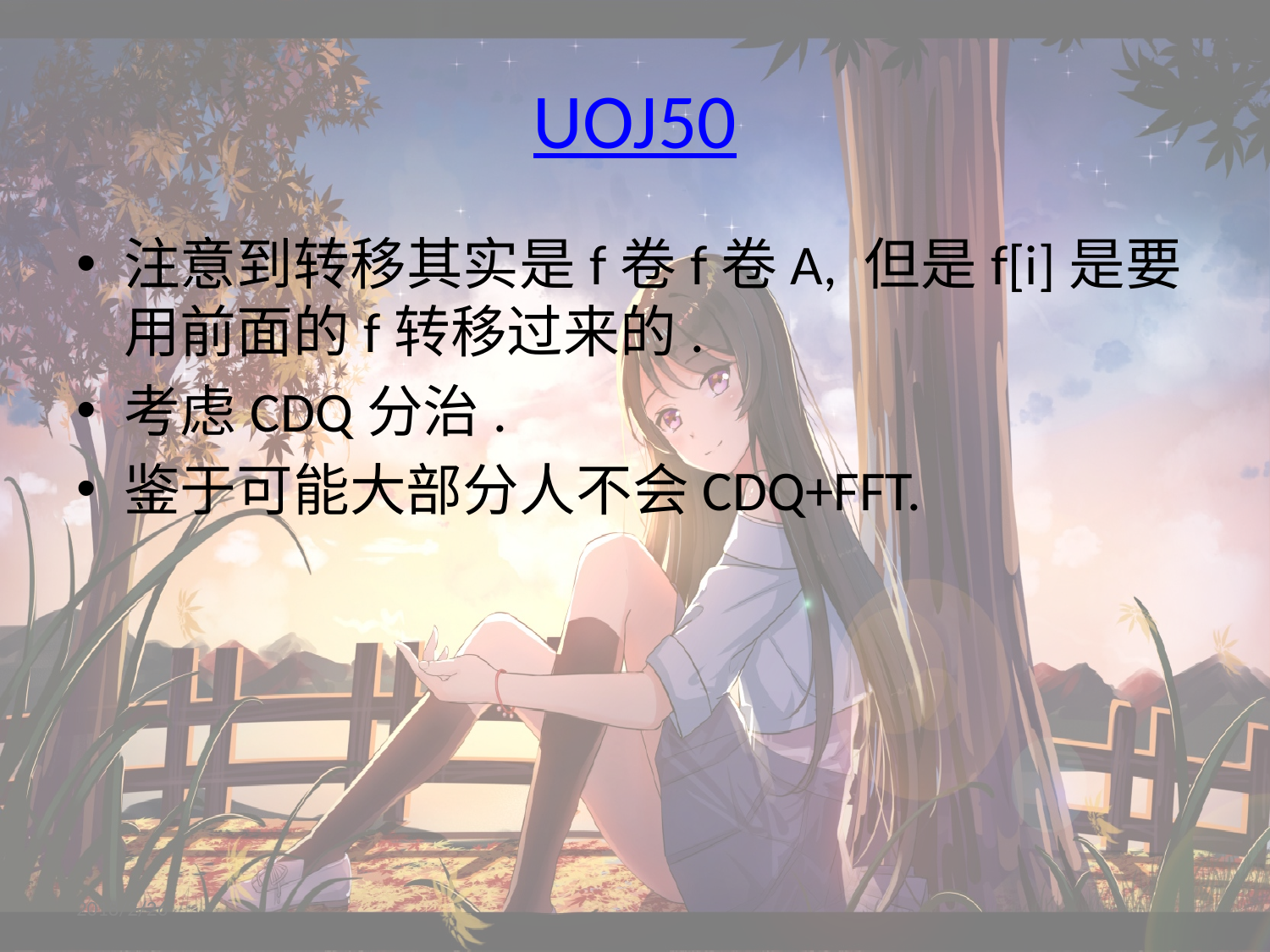

# UOJ50
注意到转移其实是f卷f卷A, 但是f[i]是要用前面的f转移过来的.
考虑CDQ分治.
鉴于可能大部分人不会CDQ+FFT.
2018/2/26